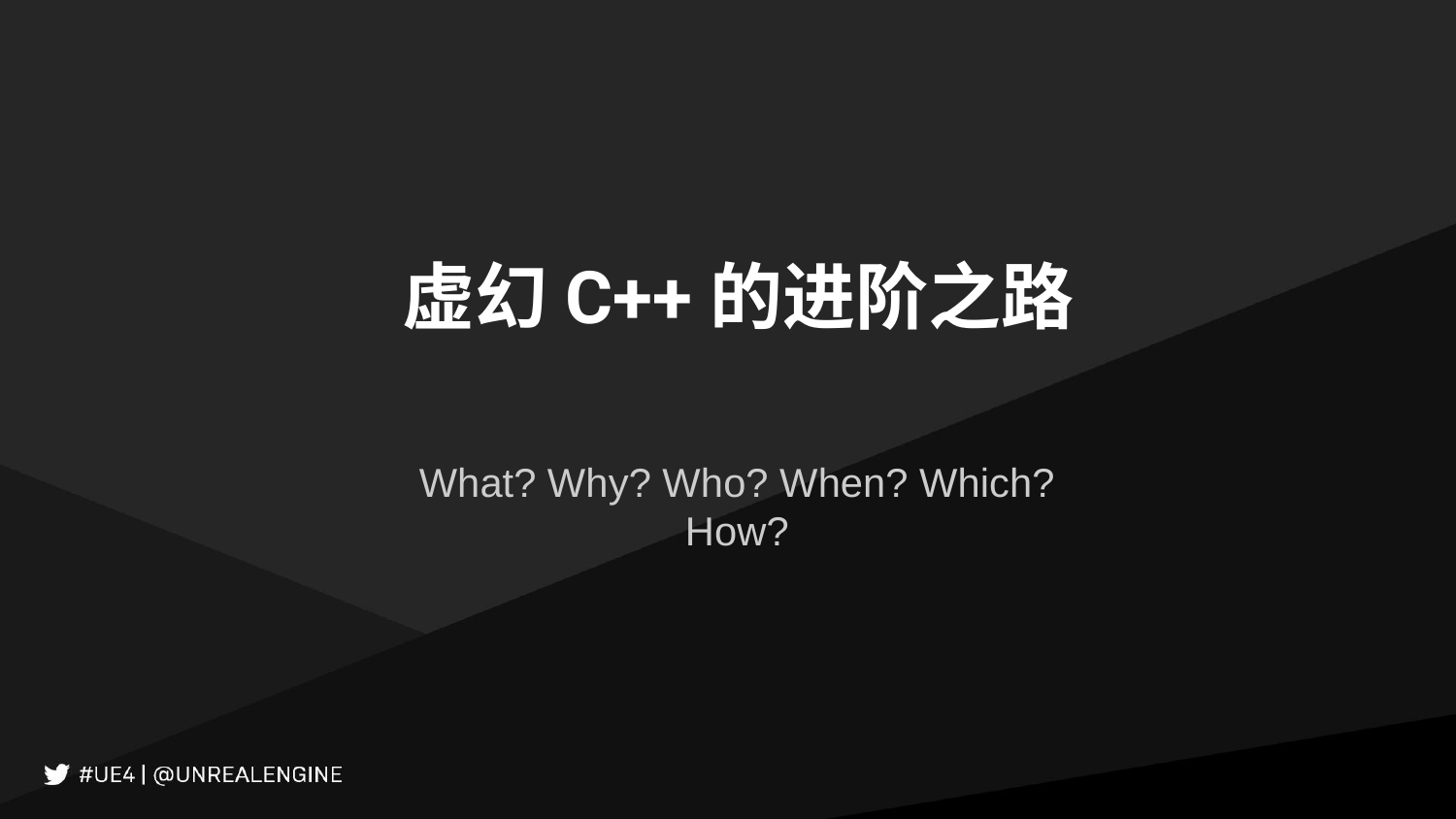

# 虚幻C++的进阶之路

What? Why? Who? When? Which?
How?